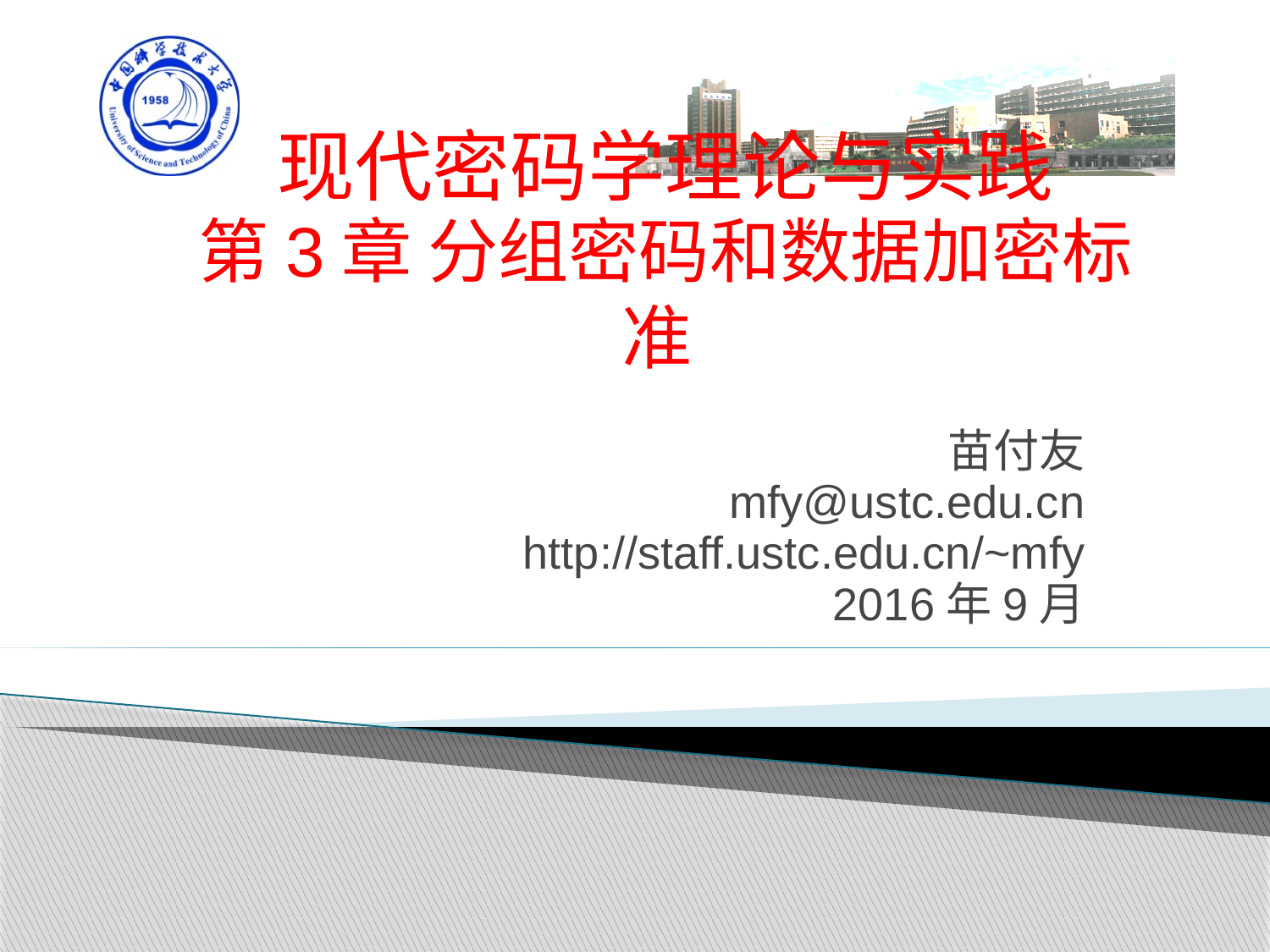

# 现代密码学理论与实践 第3章 分组密码和数据加密标准
苗付友
mfy@ustc.edu.cn
http://staff.ustc.edu.cn/~mfy
2016年9月